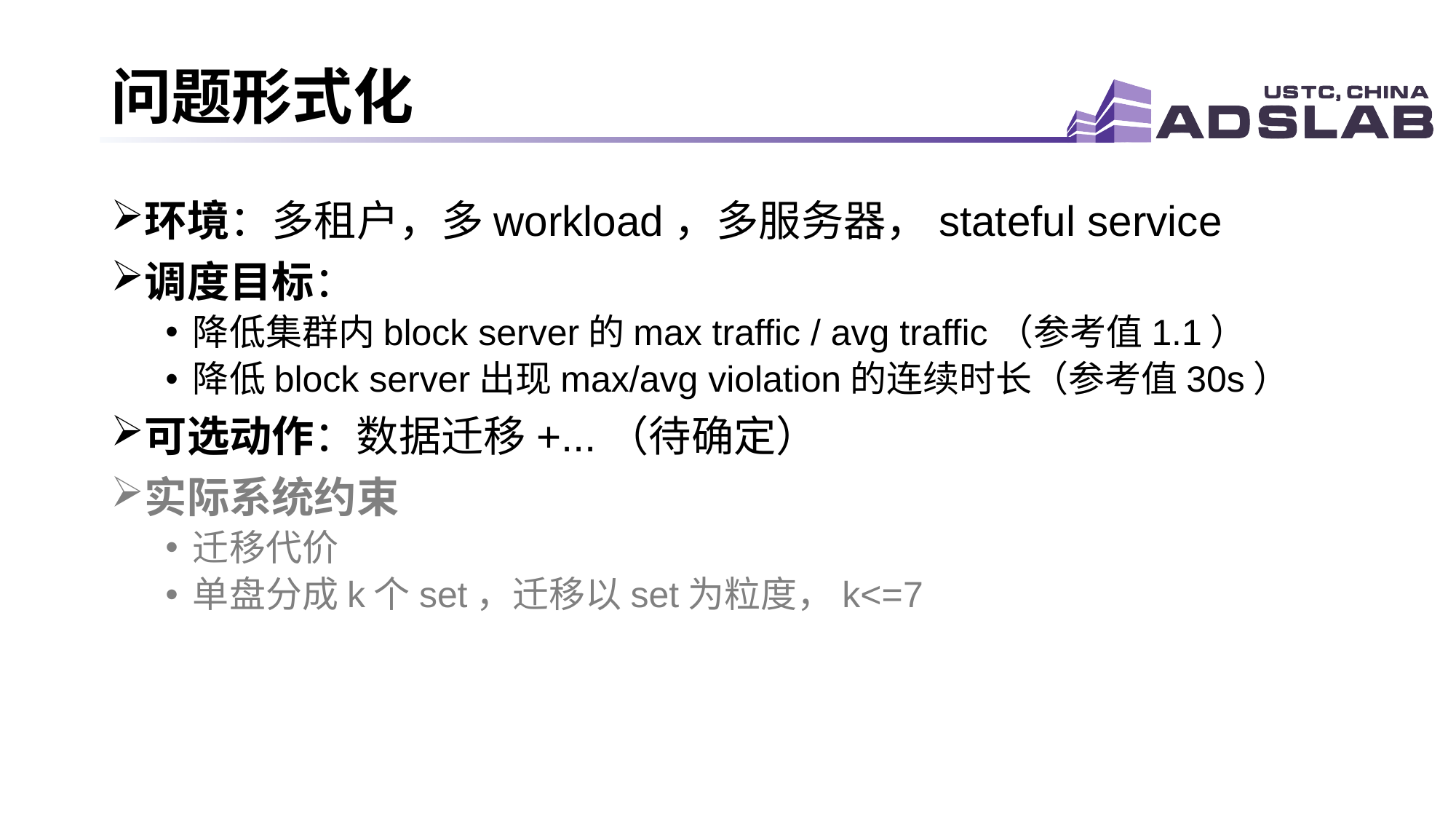

# 问题形式化
环境：多租户，多workload，多服务器，stateful service
调度目标：
降低集群内block server的max traffic / avg traffic（参考值1.1）
降低block server出现max/avg violation的连续时长（参考值30s）
可选动作：数据迁移+...（待确定）
实际系统约束
迁移代价
单盘分成k个set，迁移以set为粒度，k<=7

12